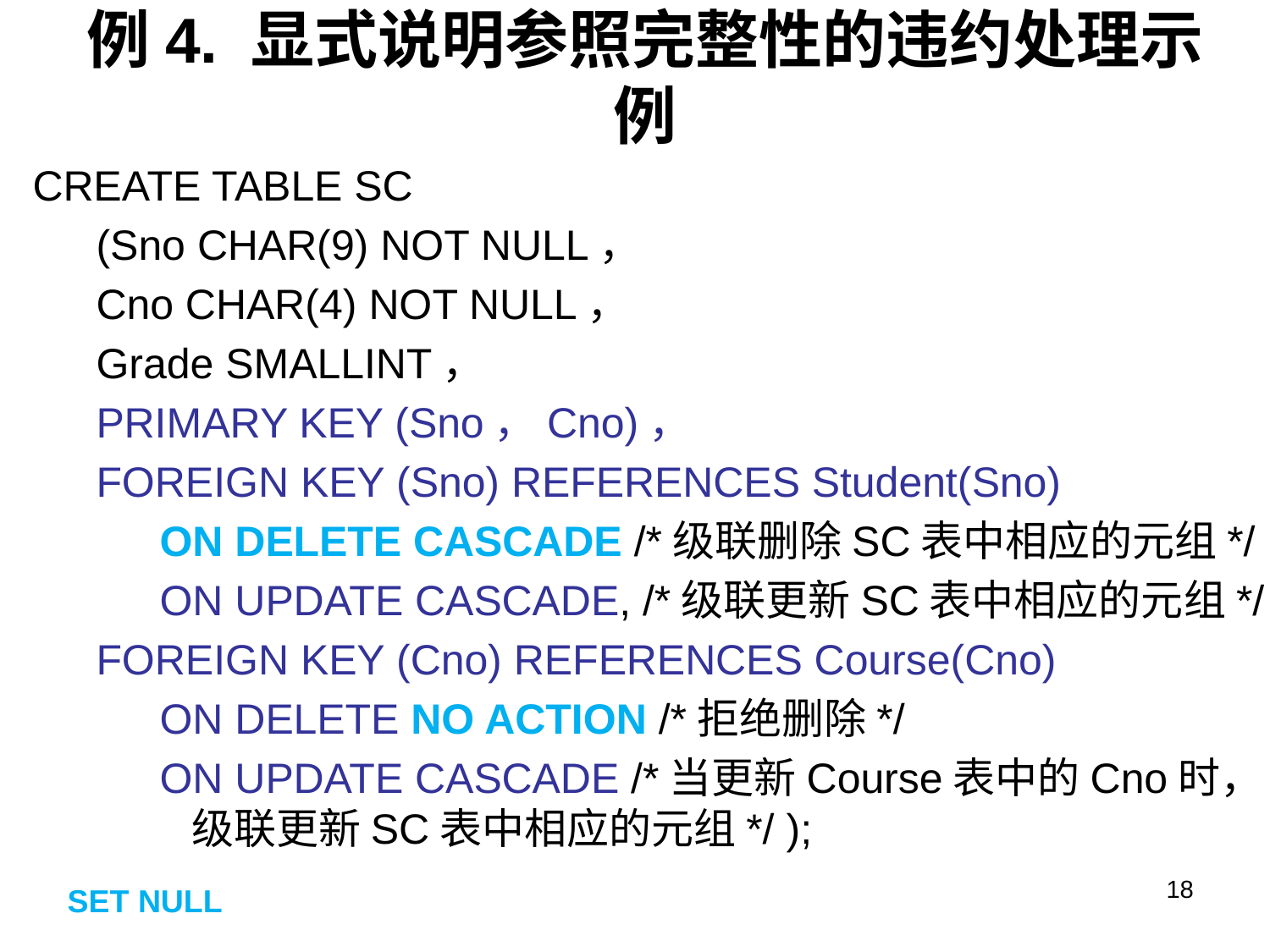

# 例4. 显式说明参照完整性的违约处理示例
CREATE TABLE SC
(Sno CHAR(9) NOT NULL，
Cno CHAR(4) NOT NULL，
Grade SMALLINT，
PRIMARY KEY (Sno，Cno)，
FOREIGN KEY (Sno) REFERENCES Student(Sno)
ON DELETE CASCADE /*级联删除SC表中相应的元组*/
ON UPDATE CASCADE, /*级联更新SC表中相应的元组*/
FOREIGN KEY (Cno) REFERENCES Course(Cno)
ON DELETE NO ACTION /*拒绝删除*/
ON UPDATE CASCADE /*当更新Course表中的Cno时，
级联更新SC表中相应的元组*/ );
18
SET NULL